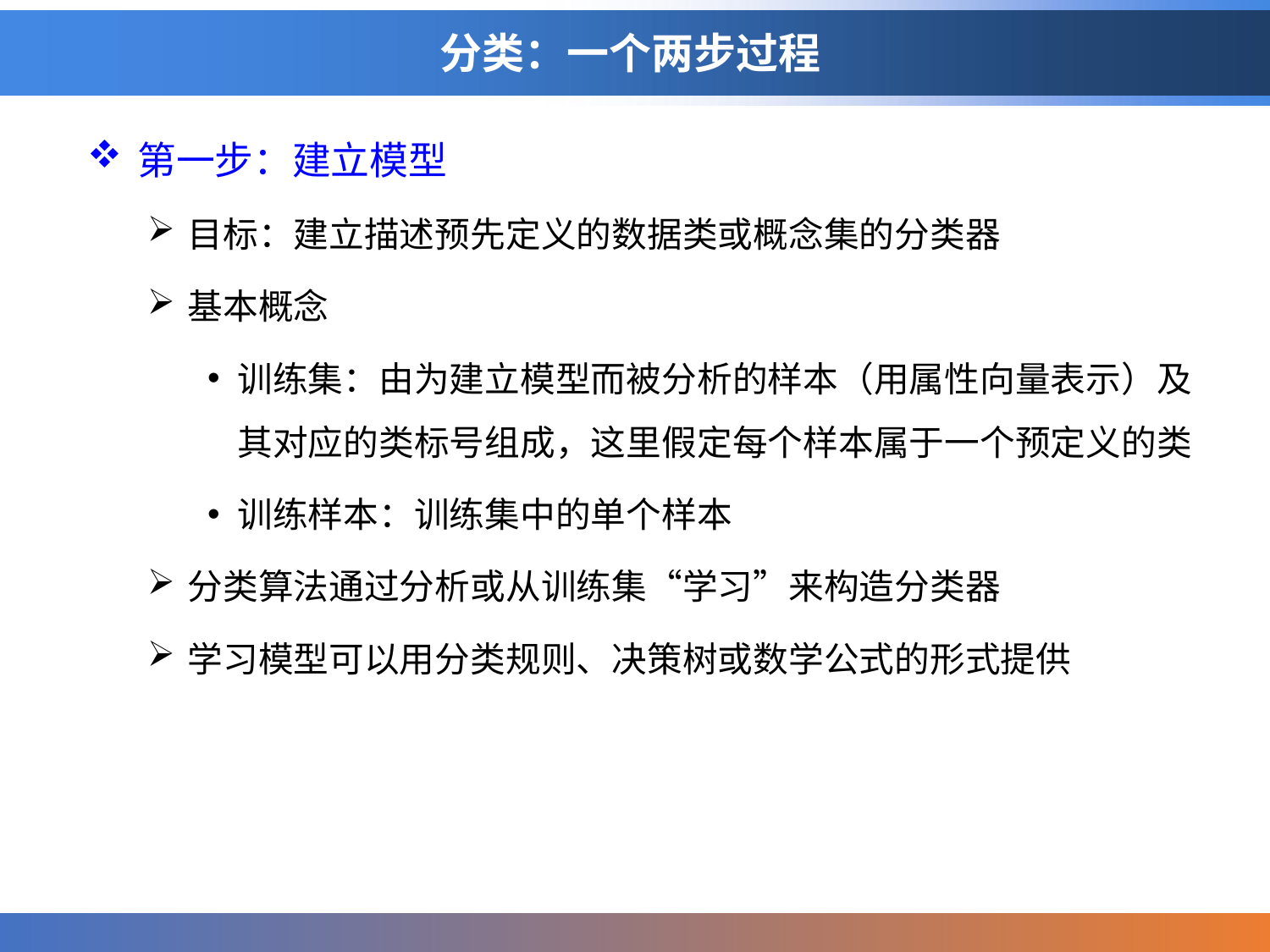

# 分类：一个两步过程
第一步：建立模型
目标：建立描述预先定义的数据类或概念集的分类器
基本概念
训练集：由为建立模型而被分析的样本（用属性向量表示）及其对应的类标号组成，这里假定每个样本属于一个预定义的类
训练样本：训练集中的单个样本
分类算法通过分析或从训练集“学习”来构造分类器
学习模型可以用分类规则、决策树或数学公式的形式提供